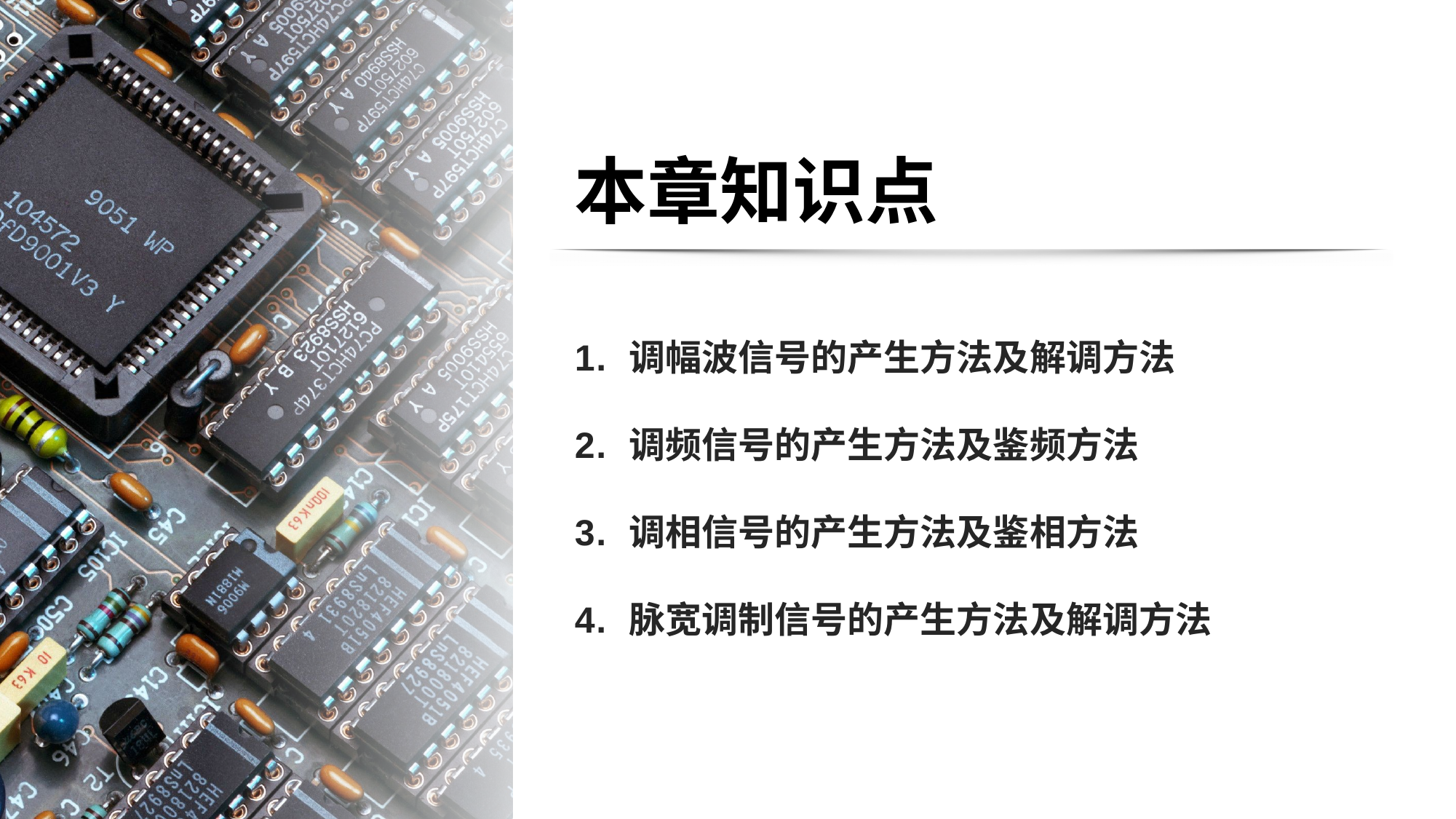

# 本章知识点
调幅波信号的产生方法及解调方法
调频信号的产生方法及鉴频方法
调相信号的产生方法及鉴相方法
脉宽调制信号的产生方法及解调方法